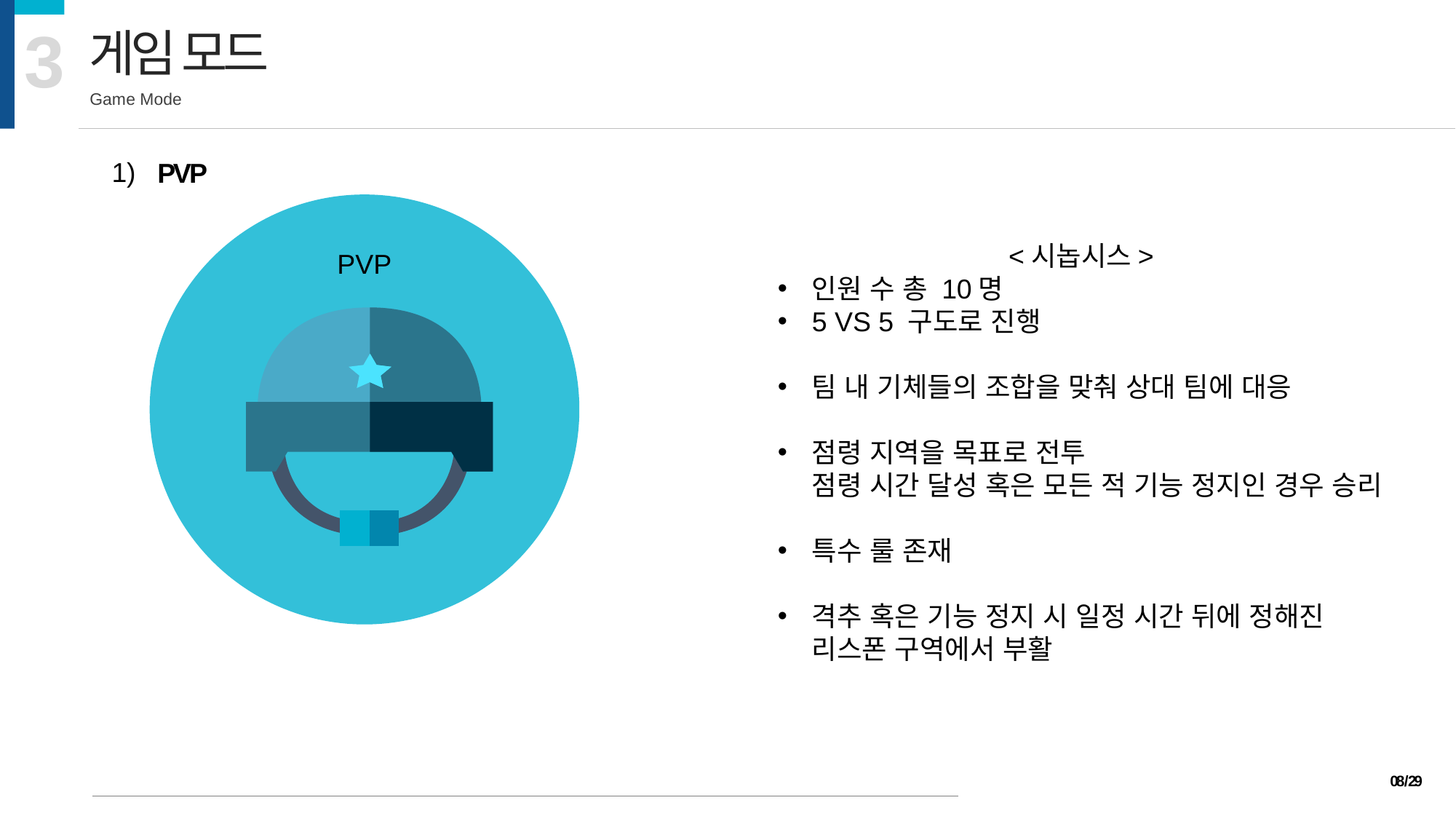

3
게임 모드
Game Mode
1)
PVP

<시놉시스>
인원 수 총 10명
5 VS 5 구도로 진행

팀 내 기체들의 조합을 맞춰 상대 팀에 대응

점령 지역을 목표로 전투
점령 시간 달성 혹은 모든 적 기능 정지인 경우 승리

특수 룰 존재

격추 혹은 기능 정지 시 일정 시간 뒤에 정해진
리스폰 구역에서 부활
PVP

08 / 29